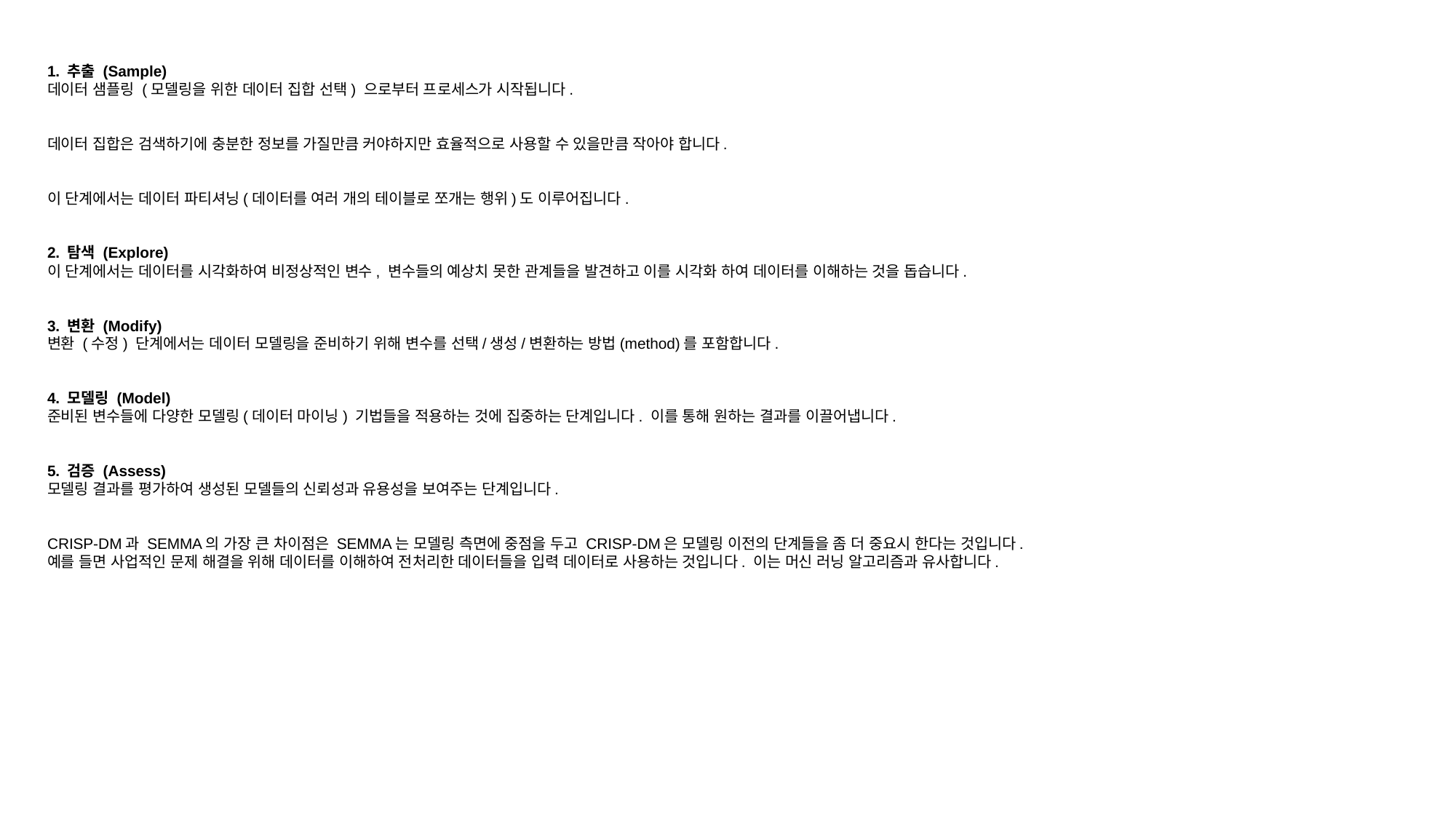

1. 추출 (Sample)
데이터 샘플링 (모델링을 위한 데이터 집합 선택) 으로부터 프로세스가 시작됩니다.

데이터 집합은 검색하기에 충분한 정보를 가질만큼 커야하지만 효율적으로 사용할 수 있을만큼 작아야 합니다.

이 단계에서는 데이터 파티셔닝(데이터를 여러 개의 테이블로 쪼개는 행위)도 이루어집니다.

2. 탐색 (Explore)
이 단계에서는 데이터를 시각화하여 비정상적인 변수, 변수들의 예상치 못한 관계들을 발견하고 이를 시각화 하여 데이터를 이해하는 것을 돕습니다.

3. 변환 (Modify)
변환 (수정) 단계에서는 데이터 모델링을 준비하기 위해 변수를 선택/생성/변환하는 방법(method)를 포함합니다.

4. 모델링 (Model)
준비된 변수들에 다양한 모델링(데이터 마이닝) 기법들을 적용하는 것에 집중하는 단계입니다. 이를 통해 원하는 결과를 이끌어냅니다.

5. 검증 (Assess)
모델링 결과를 평가하여 생성된 모델들의 신뢰성과 유용성을 보여주는 단계입니다.

CRISP-DM과 SEMMA의 가장 큰 차이점은 SEMMA는 모델링 측면에 중점을 두고 CRISP-DM은 모델링 이전의 단계들을 좀 더 중요시 한다는 것입니다.
예를 들면 사업적인 문제 해결을 위해 데이터를 이해하여 전처리한 데이터들을 입력 데이터로 사용하는 것입니다. 이는 머신 러닝 알고리즘과 유사합니다.